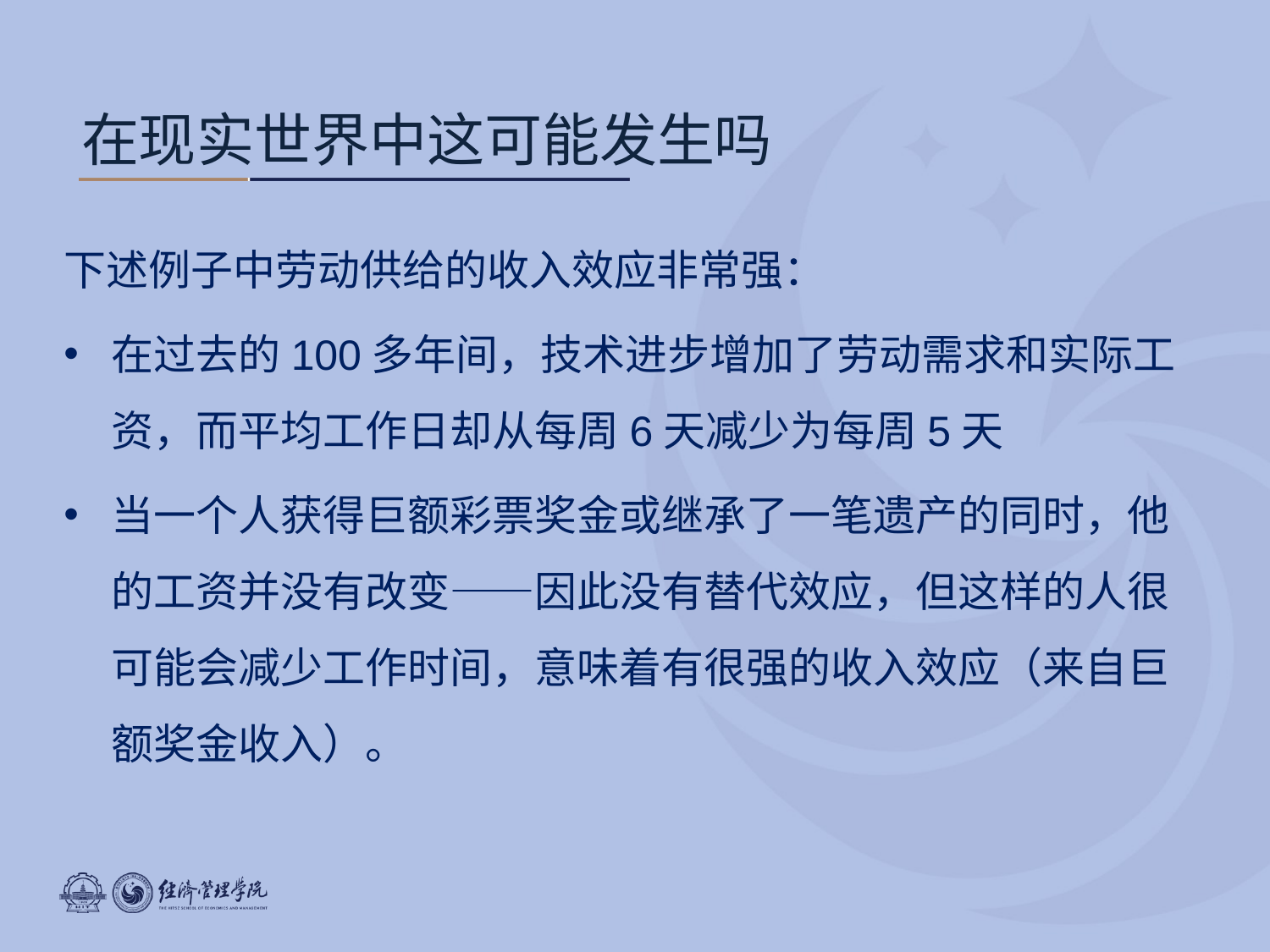

在现实世界中这可能发生吗
下述例子中劳动供给的收入效应非常强：
在过去的100多年间，技术进步增加了劳动需求和实际工资，而平均工作日却从每周6天减少为每周5天
当一个人获得巨额彩票奖金或继承了一笔遗产的同时，他的工资并没有改变——因此没有替代效应，但这样的人很可能会减少工作时间，意味着有很强的收入效应（来自巨额奖金收入）。